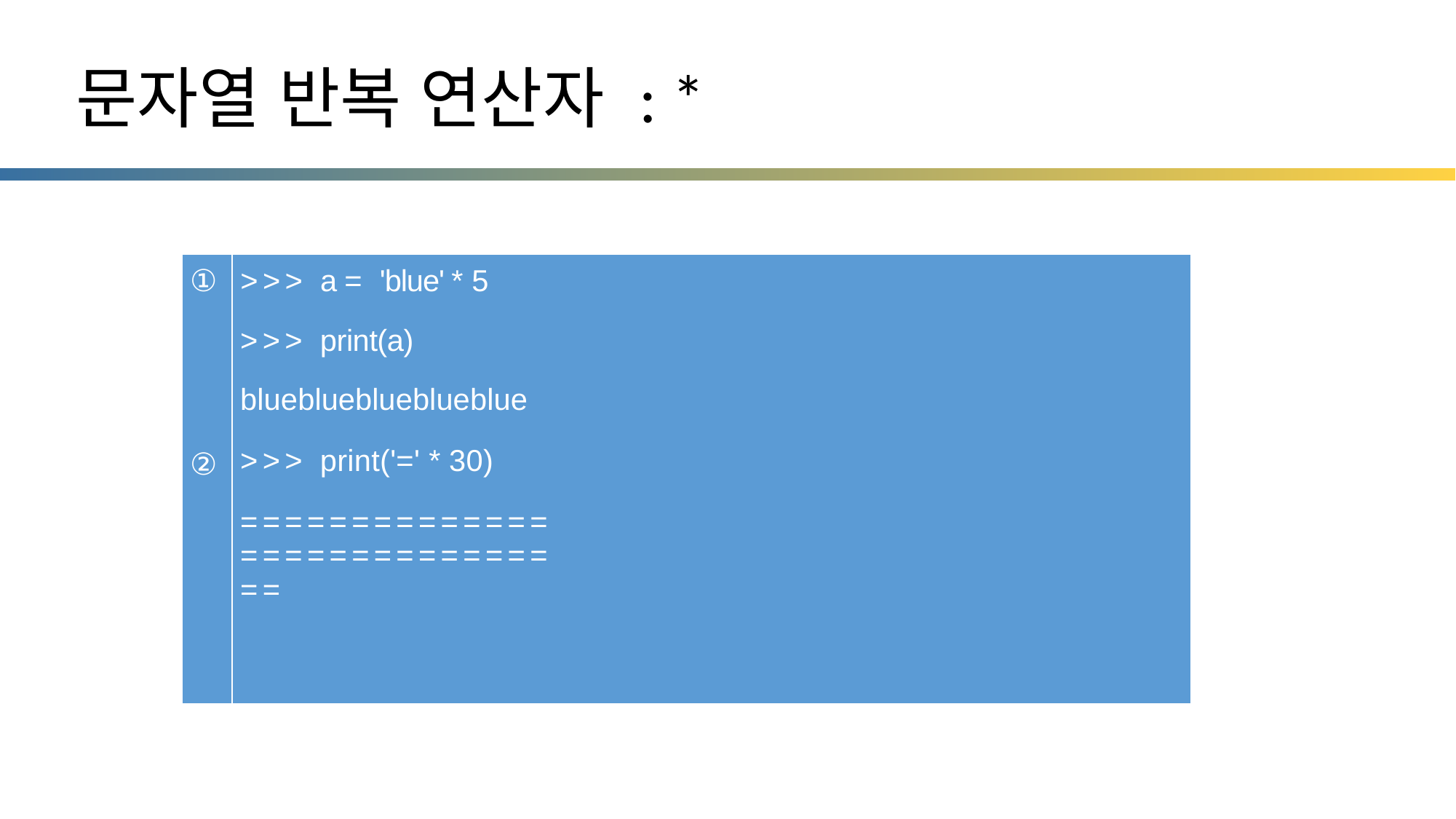

# 문자열 반복 연산자 : *
| ① ② | >>> a = 'blue' \* 5 >>> print(a) blueblueblueblueblue >>> print('=' \* 30) ============================== |
| --- | --- |